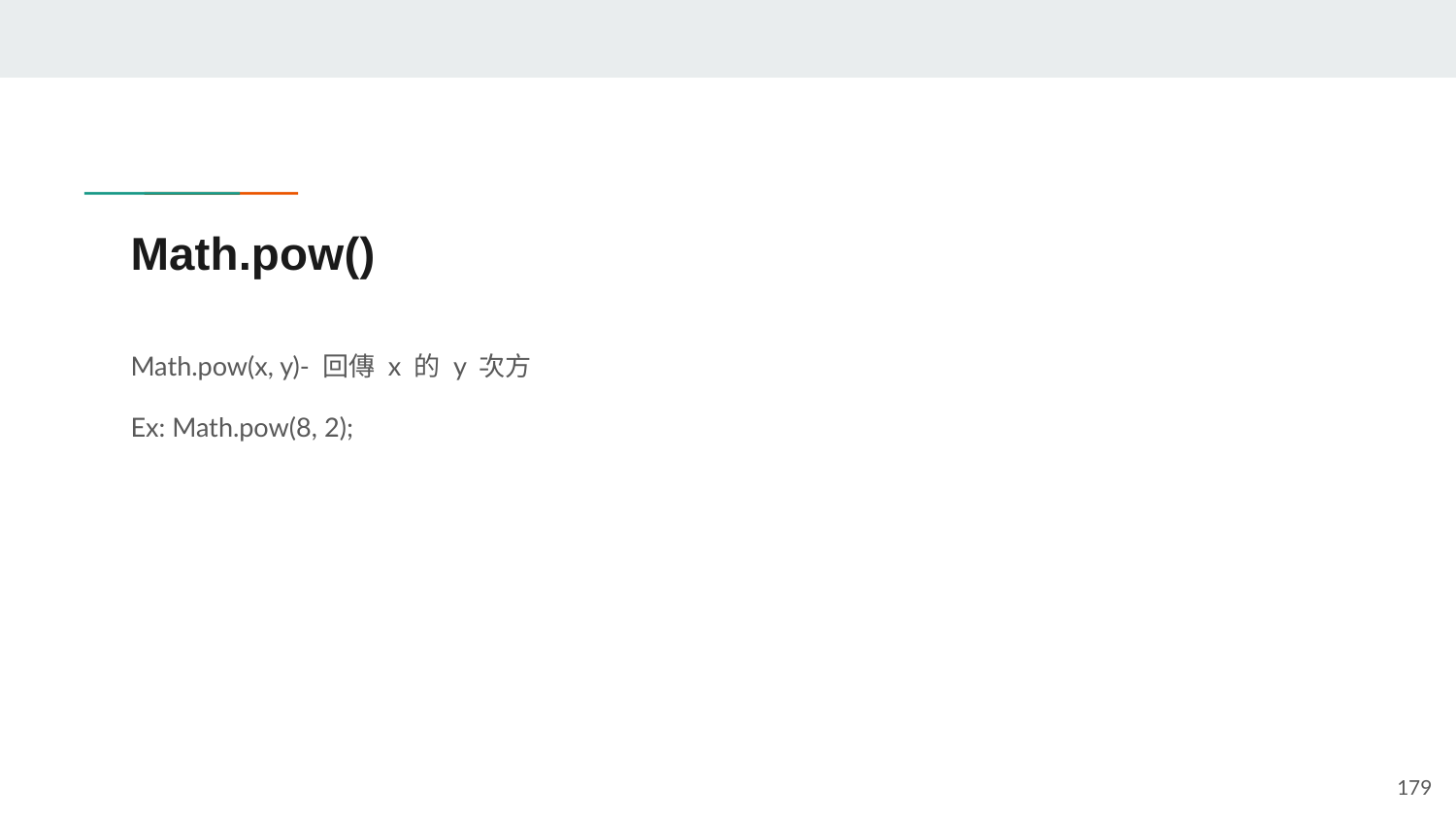

# Math.pow()
Math.pow(x, y)- 回傳 x 的 y 次方
Ex: Math.pow(8, 2);
179